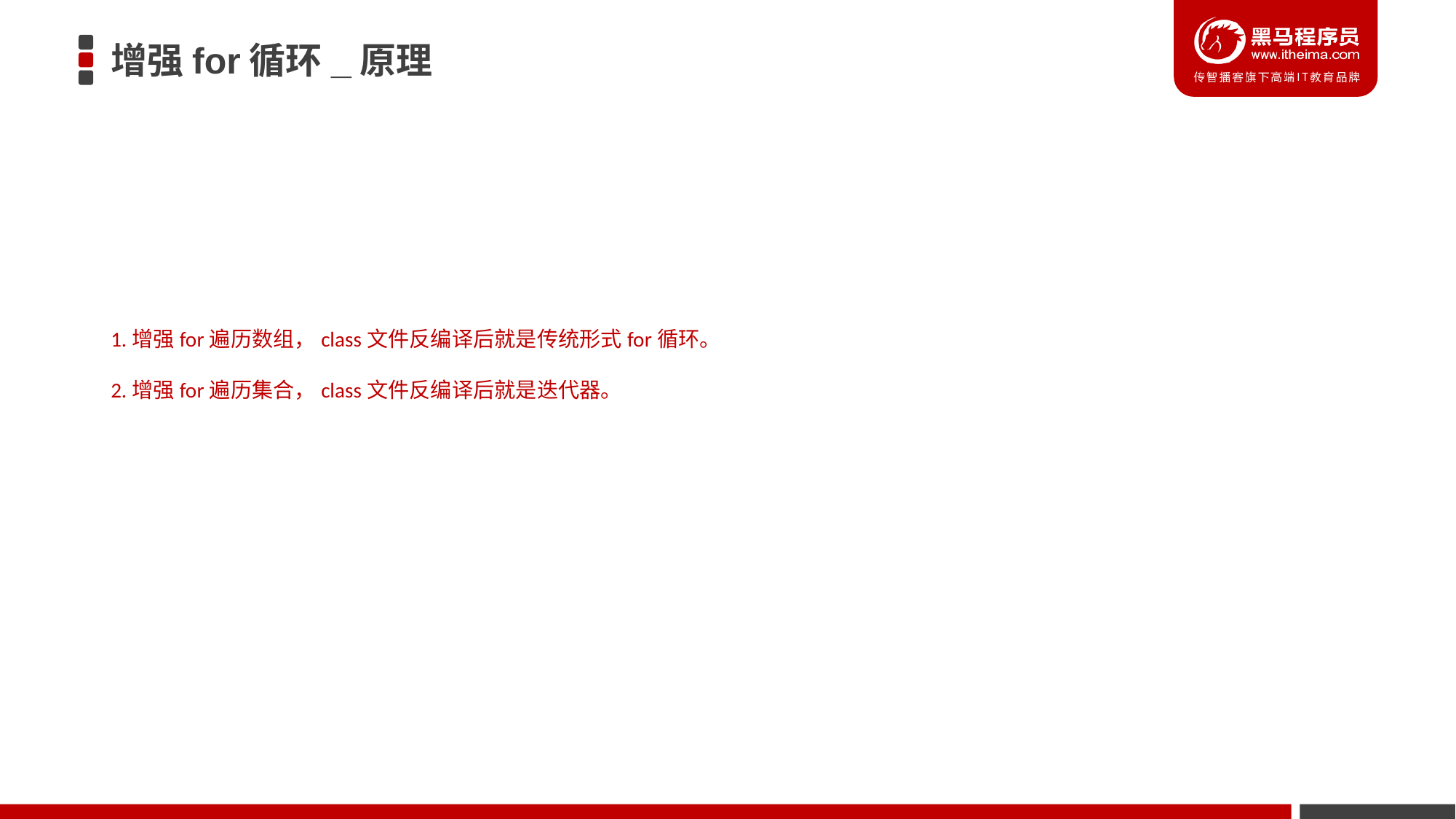

# 增强for循环_原理
1.增强for遍历数组，class文件反编译后就是传统形式for循环。

2.增强for遍历集合，class文件反编译后就是迭代器。